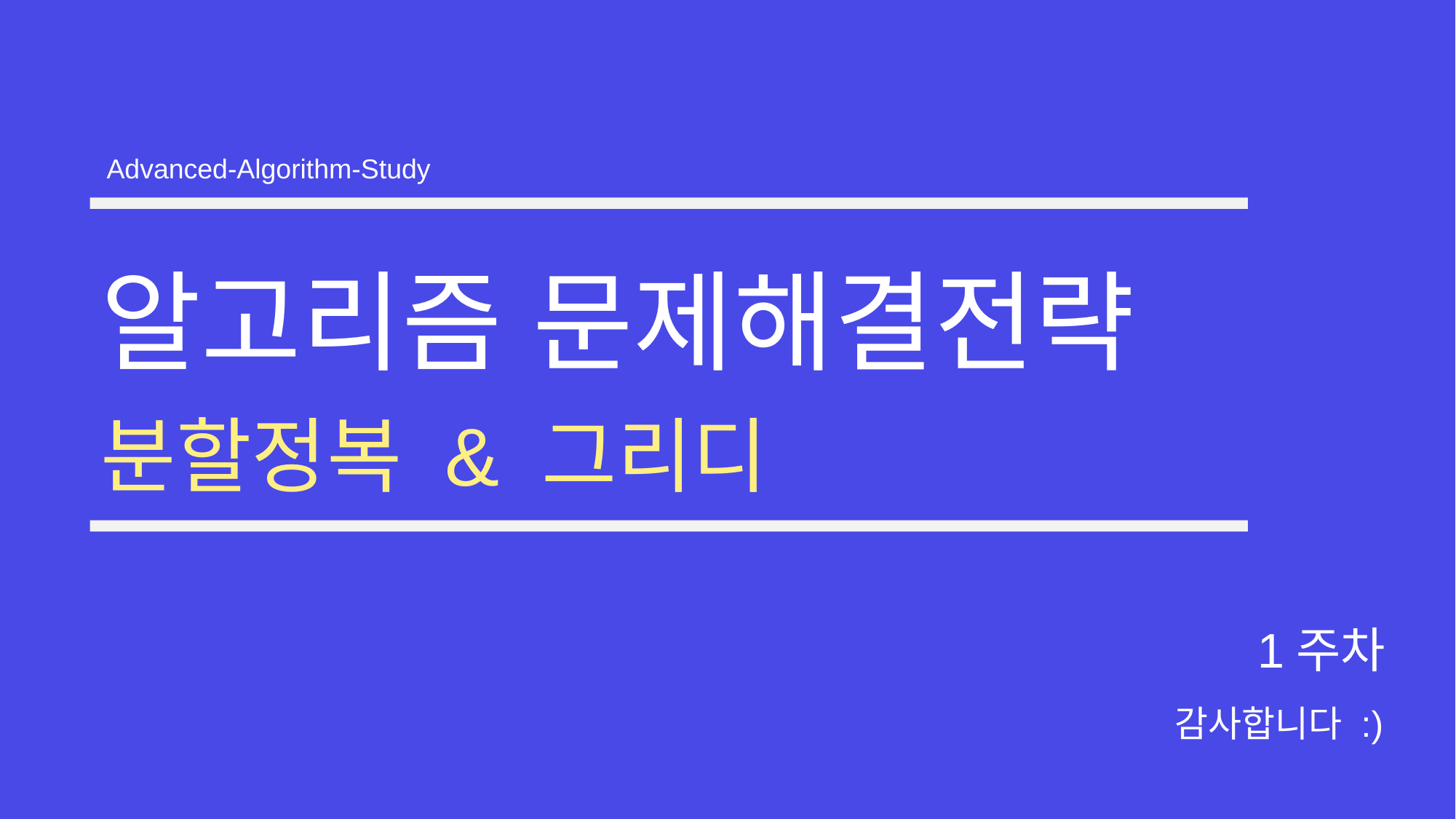

Advanced-Algorithm-Study
알고리즘 문제해결전략
분할정복 & 그리디

1주차
감사합니다 :)